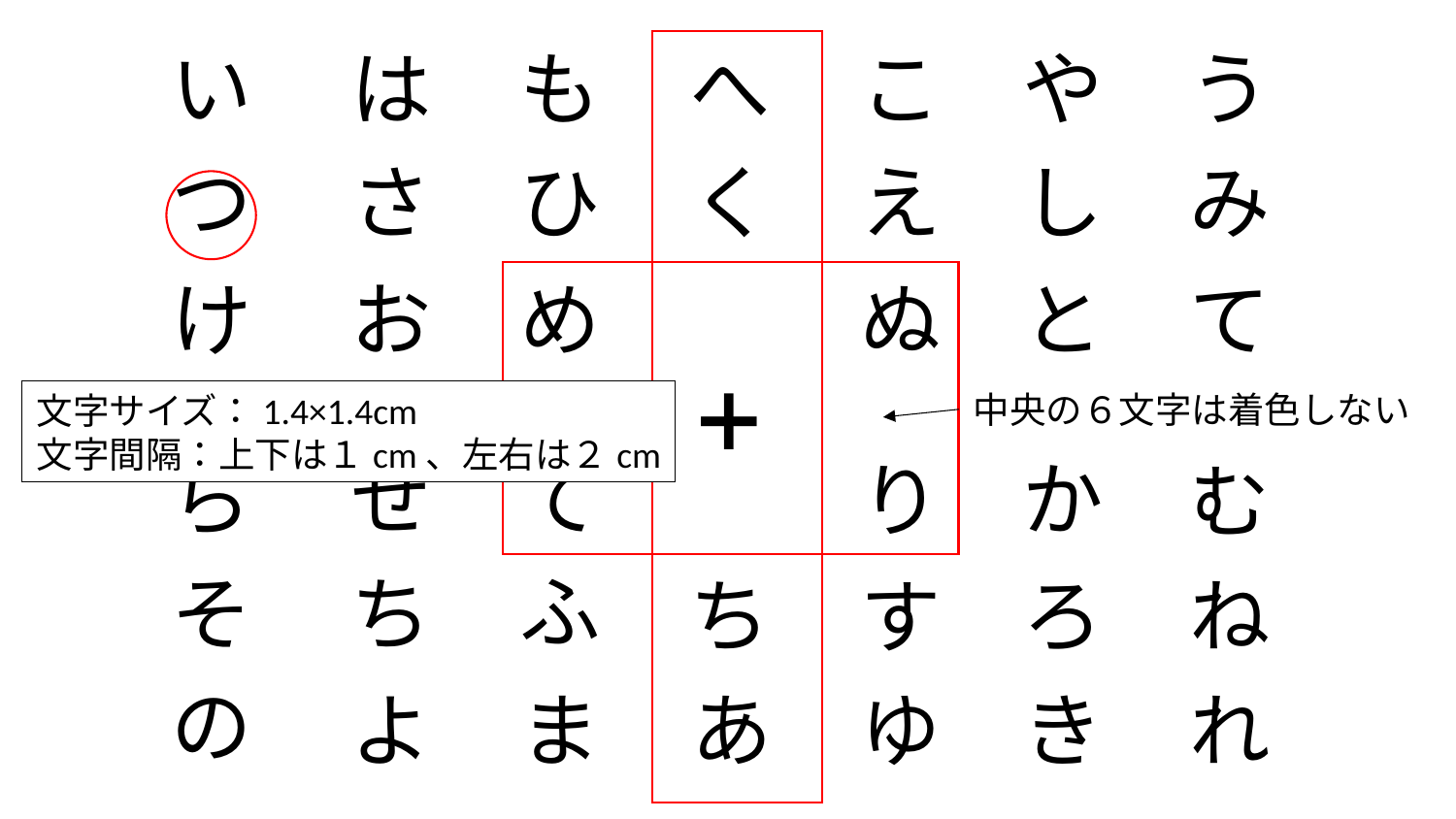

い
は
も

へ
こ
や
う
つ
さ
ひ
く
え
し
み

け
お
め

ぬ
と
て
➕
中央の６文字は着色しない
文字サイズ：1.4×1.4cm
文字間隔：上下は１cm、左右は２cm
ら
せ
か
て
り
む
ふ
そ
ち
ち
ろ
ね
す
の
よ
ま
あ
ゆ
き
れ